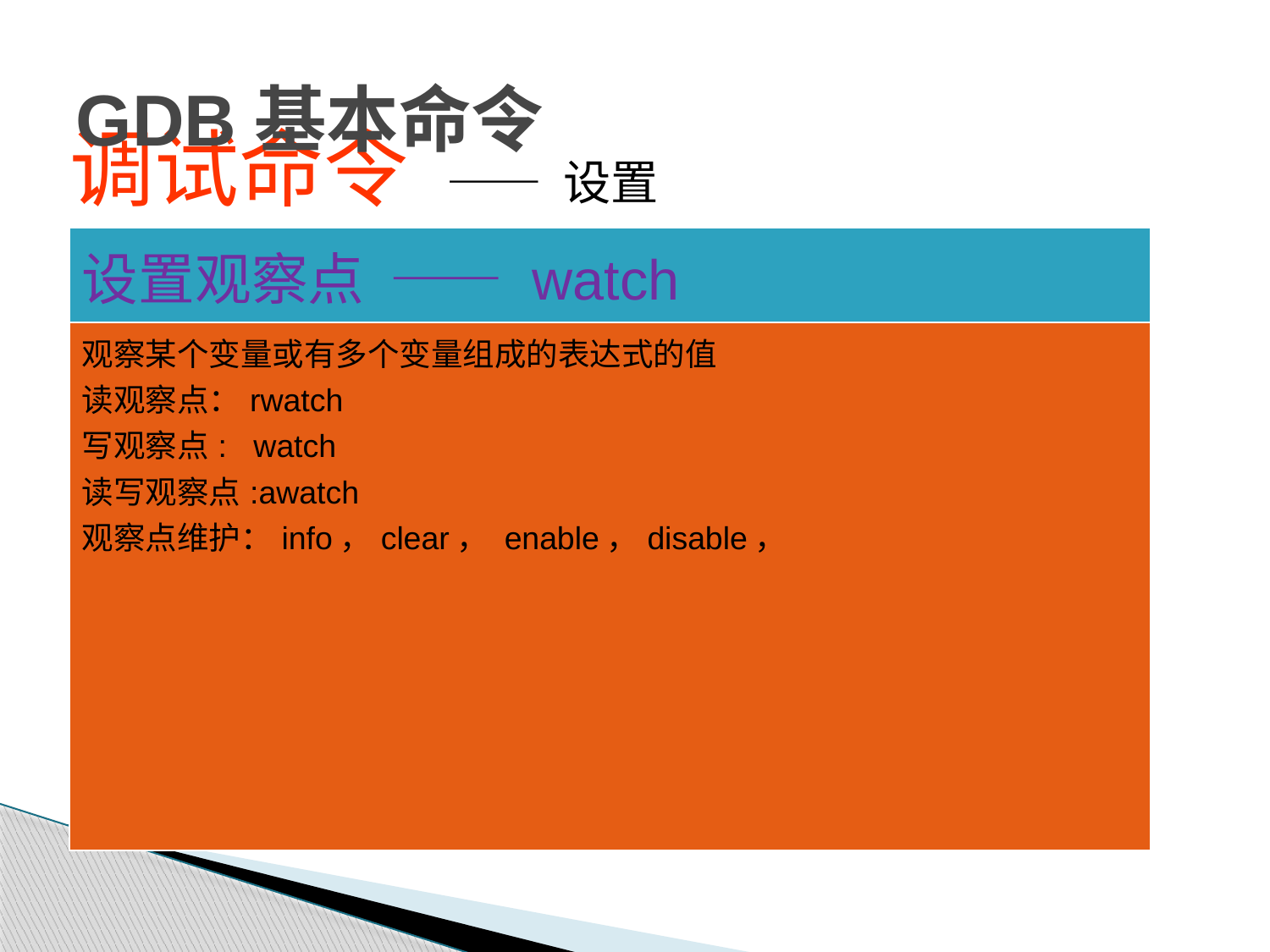

# GDB基本命令
调试命令  ——  设置

| 设置观察点 —— watch |
| --- |
| 观察某个变量或有多个变量组成的表达式的值 读观察点：rwatch 写观察点: watch 读写观察点:awatch 观察点维护：info，clear， enable，disable， |